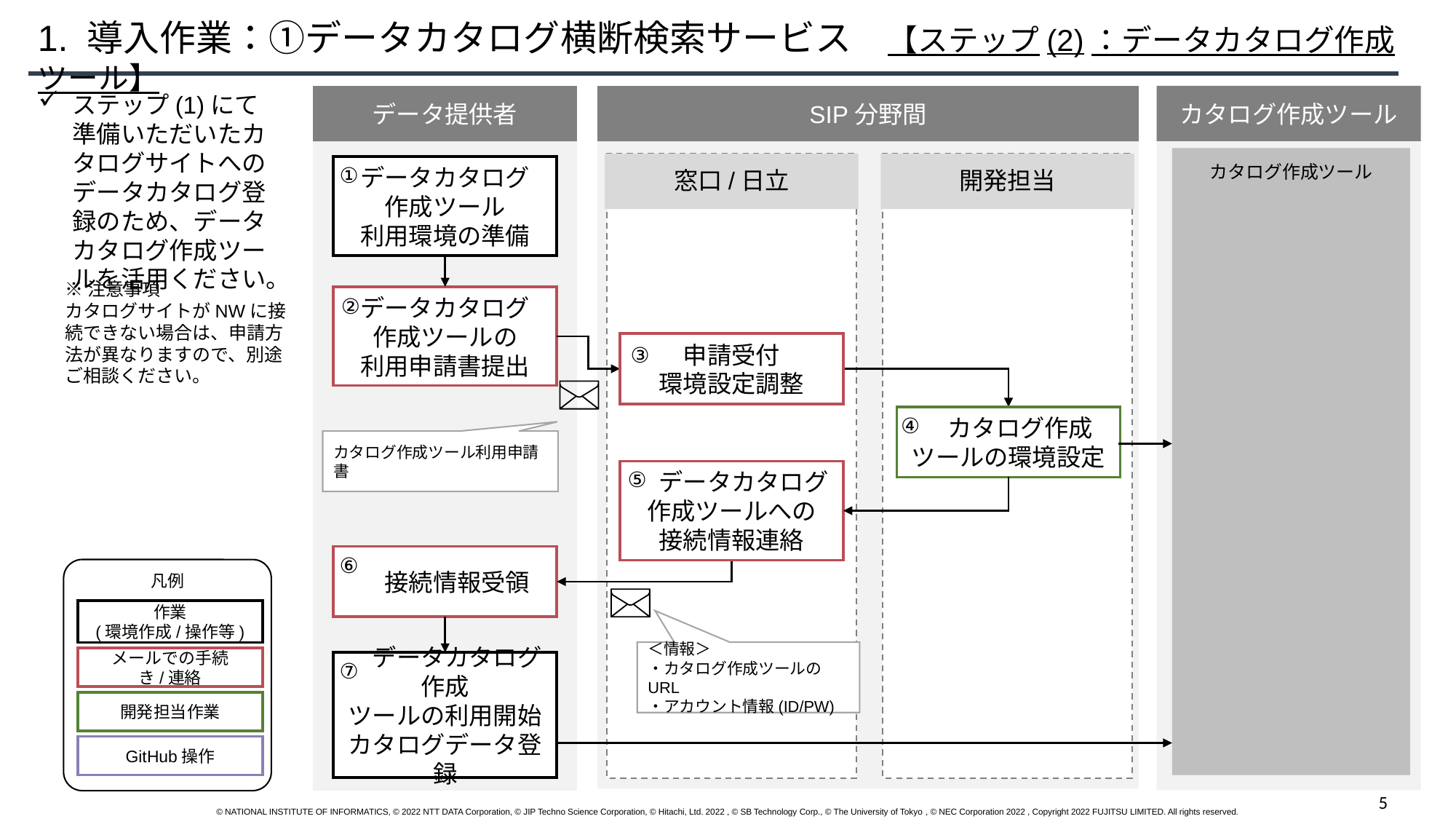

1. 導入作業：①データカタログ横断検索サービス　【ステップ(2)：データカタログ作成ツール】
ステップ(1)にて準備いただいたカタログサイトへのデータカタログ登録のため、データカタログ作成ツールを活用ください。
カタログ作成ツール

データ提供者

SIP分野間

カタログ作成ツール
窓口/日立

開発担当

①
データカタログ
作成ツール
利用環境の準備
※注意事項
カタログサイトがNWに接続できない場合は、申請方法が異なりますので、別途ご相談ください。
データカタログ
作成ツールの
利用申請書提出
②
申請受付
環境設定調整
③

④
　カタログ作成ツールの環境設定
カタログ作成ツール利用申請書
⑤
　データカタログ
作成ツールへの
接続情報連絡
　接続情報受領
⑥
凡例

作業
(環境作成/操作等)
＜情報＞
・カタログ作成ツールのURL
・アカウント情報(ID/PW)
メールでの手続き/連絡
⑦
　データカタログ作成
ツールの利用開始
カタログデータ登録
開発担当作業
GitHub操作